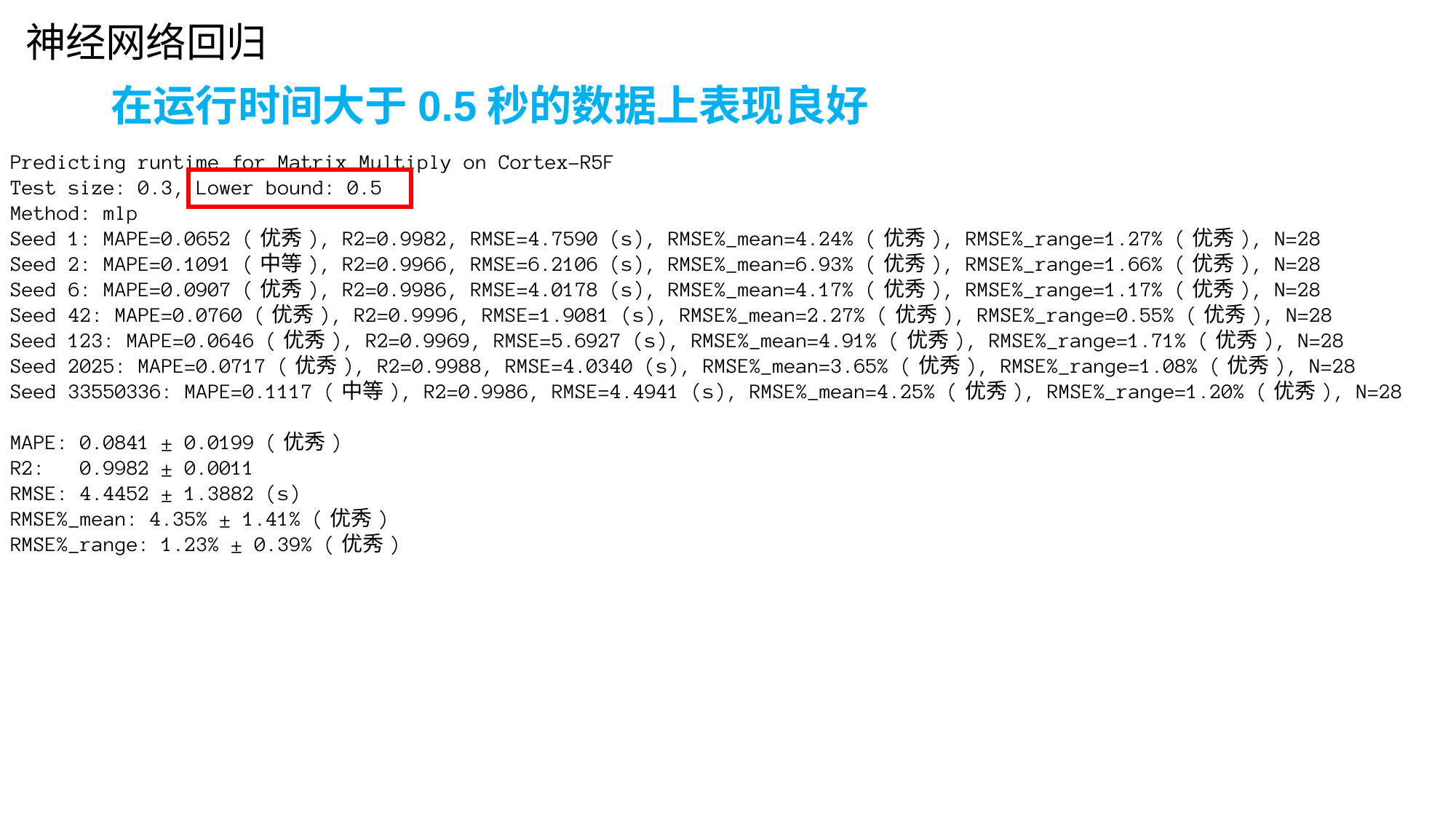

神经网络回归
# 在运行时间大于0.5秒的数据上表现良好
Predicting runtime for Matrix_Multiply on Cortex-R5F
Test size: 0.3, Lower bound: 0.5
Method: mlp
Seed 1: MAPE=0.0652 (优秀), R2=0.9982, RMSE=4.7590 (s), RMSE%_mean=4.24% (优秀), RMSE%_range=1.27% (优秀), N=28
Seed 2: MAPE=0.1091 (中等), R2=0.9966, RMSE=6.2106 (s), RMSE%_mean=6.93% (优秀), RMSE%_range=1.66% (优秀), N=28
Seed 6: MAPE=0.0907 (优秀), R2=0.9986, RMSE=4.0178 (s), RMSE%_mean=4.17% (优秀), RMSE%_range=1.17% (优秀), N=28
Seed 42: MAPE=0.0760 (优秀), R2=0.9996, RMSE=1.9081 (s), RMSE%_mean=2.27% (优秀), RMSE%_range=0.55% (优秀), N=28
Seed 123: MAPE=0.0646 (优秀), R2=0.9969, RMSE=5.6927 (s), RMSE%_mean=4.91% (优秀), RMSE%_range=1.71% (优秀), N=28
Seed 2025: MAPE=0.0717 (优秀), R2=0.9988, RMSE=4.0340 (s), RMSE%_mean=3.65% (优秀), RMSE%_range=1.08% (优秀), N=28
Seed 33550336: MAPE=0.1117 (中等), R2=0.9986, RMSE=4.4941 (s), RMSE%_mean=4.25% (优秀), RMSE%_range=1.20% (优秀), N=28

MAPE: 0.0841 ± 0.0199 (优秀)
R2:   0.9982 ± 0.0011
RMSE: 4.4452 ± 1.3882 (s)
RMSE%_mean: 4.35% ± 1.41% (优秀)
RMSE%_range: 1.23% ± 0.39% (优秀)